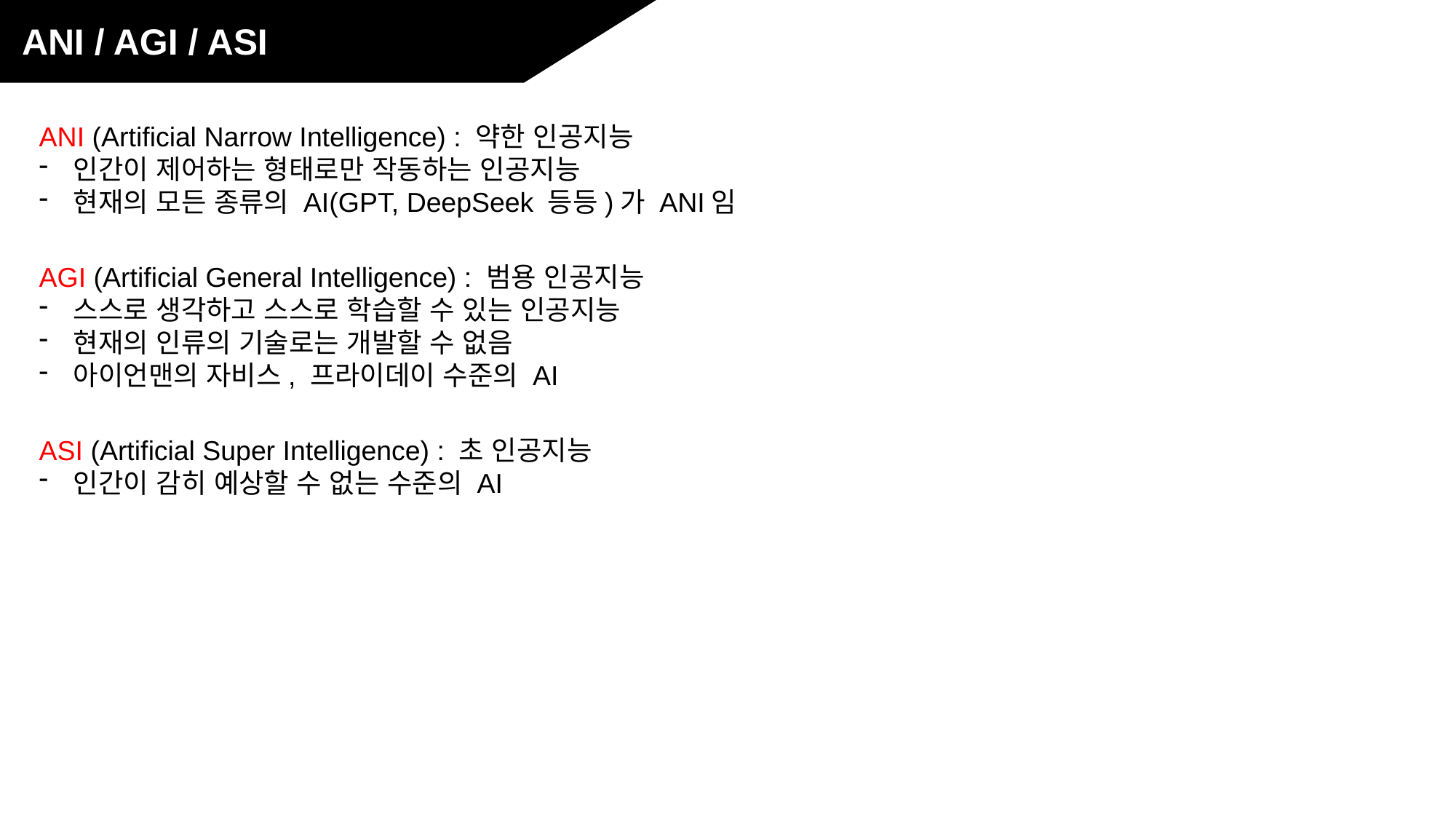

ANI / AGI / ASI
ANI (Artificial Narrow Intelligence) : 약한 인공지능
인간이 제어하는 형태로만 작동하는 인공지능
현재의 모든 종류의 AI(GPT, DeepSeek 등등)가 ANI임
AGI (Artificial General Intelligence) : 범용 인공지능
스스로 생각하고 스스로 학습할 수 있는 인공지능
현재의 인류의 기술로는 개발할 수 없음
아이언맨의 자비스, 프라이데이 수준의 AI
ASI (Artificial Super Intelligence) : 초 인공지능
인간이 감히 예상할 수 없는 수준의 AI